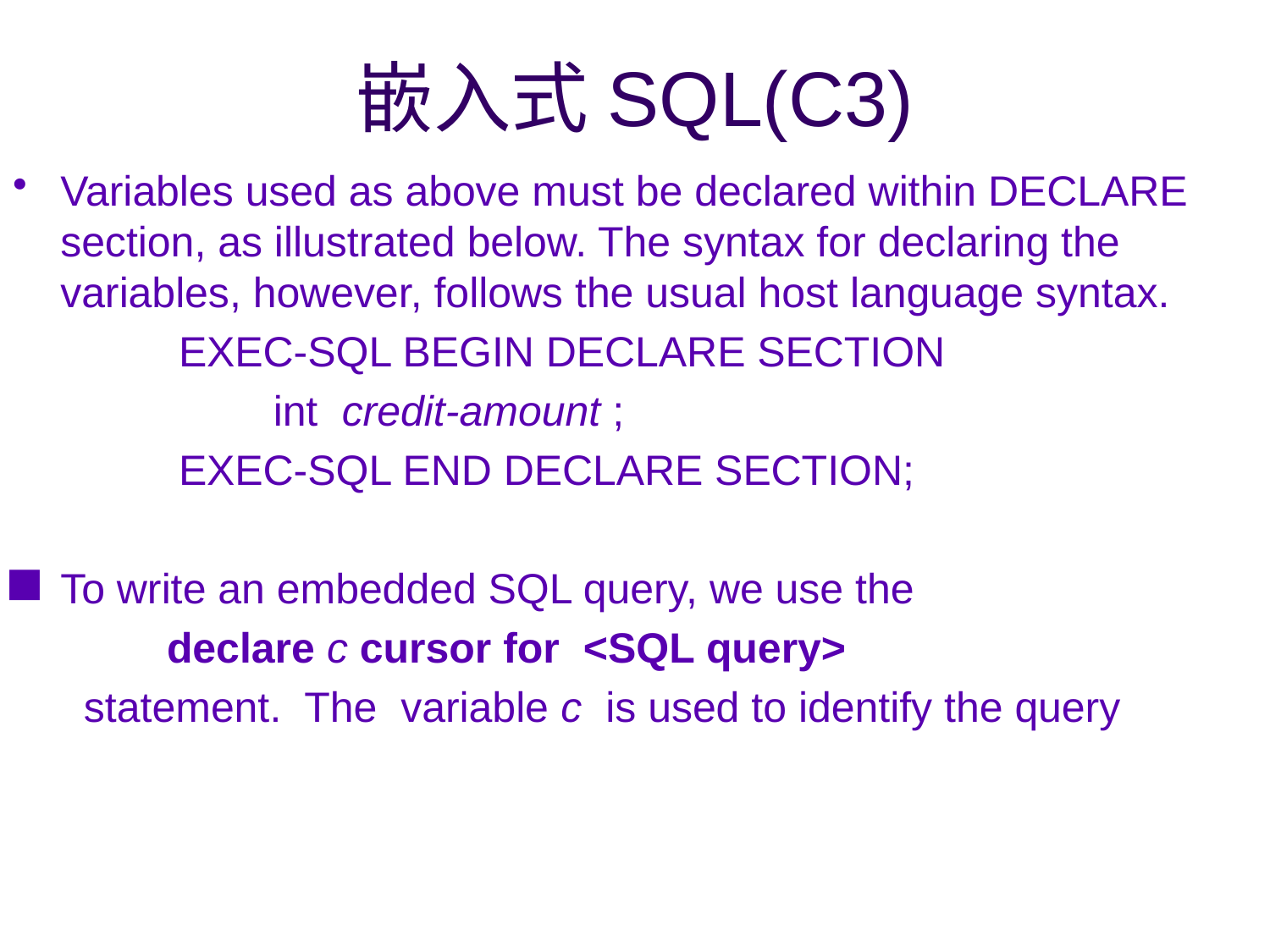

# 嵌入式SQL(C3)
Variables used as above must be declared within DECLARE section, as illustrated below. The syntax for declaring the variables, however, follows the usual host language syntax.
              EXEC-SQL BEGIN DECLARE SECTION
                      int  credit-amount ;
              EXEC-SQL END DECLARE SECTION;

To write an embedded SQL query, we use the
             declare c cursor for  <SQL query>
      statement.  The  variable c  is used to identify the query